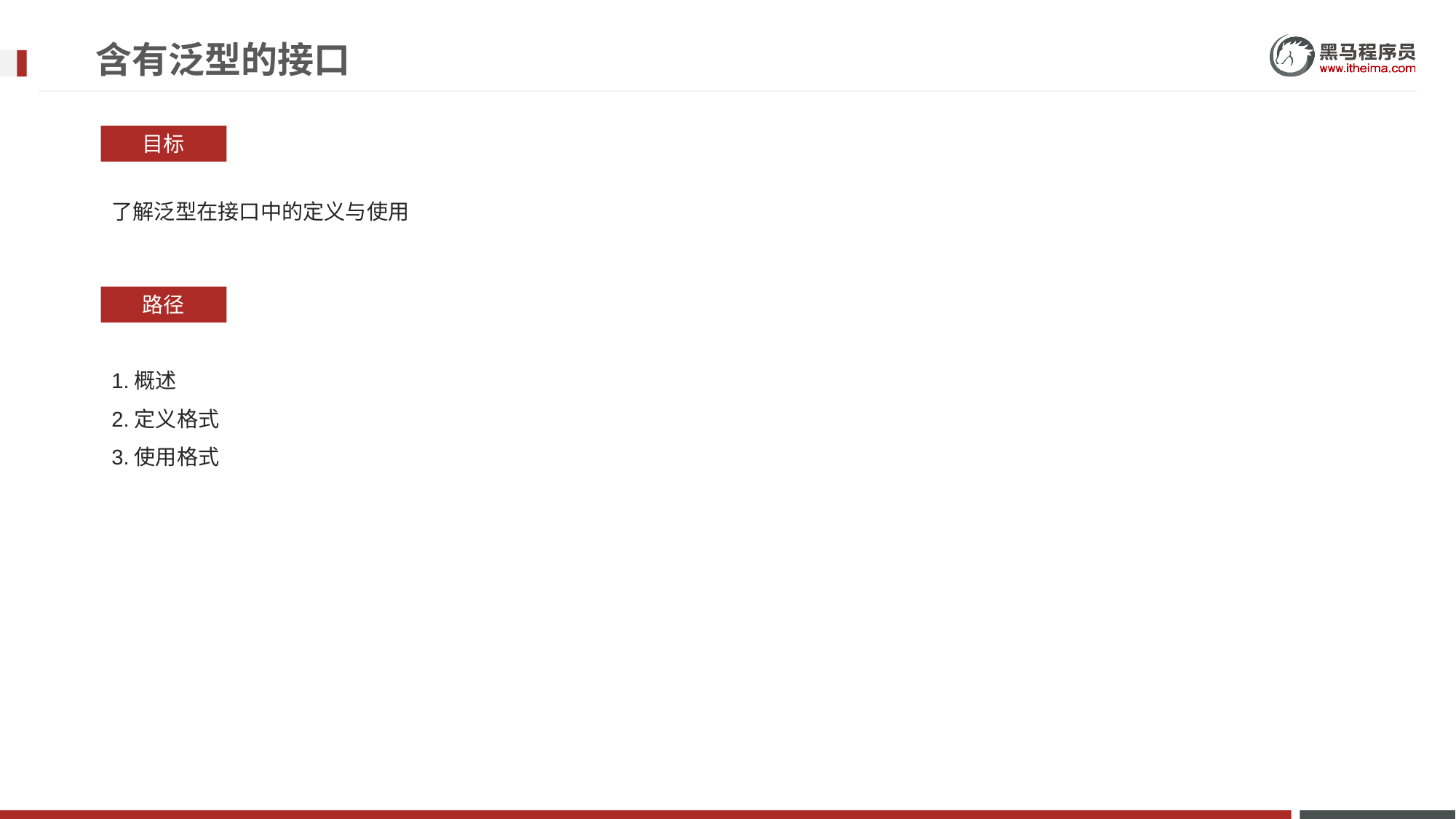

# 含有泛型的接口
目标
了解泛型在接口中的定义与使用
路径
1.概述
2.定义格式
3.使用格式